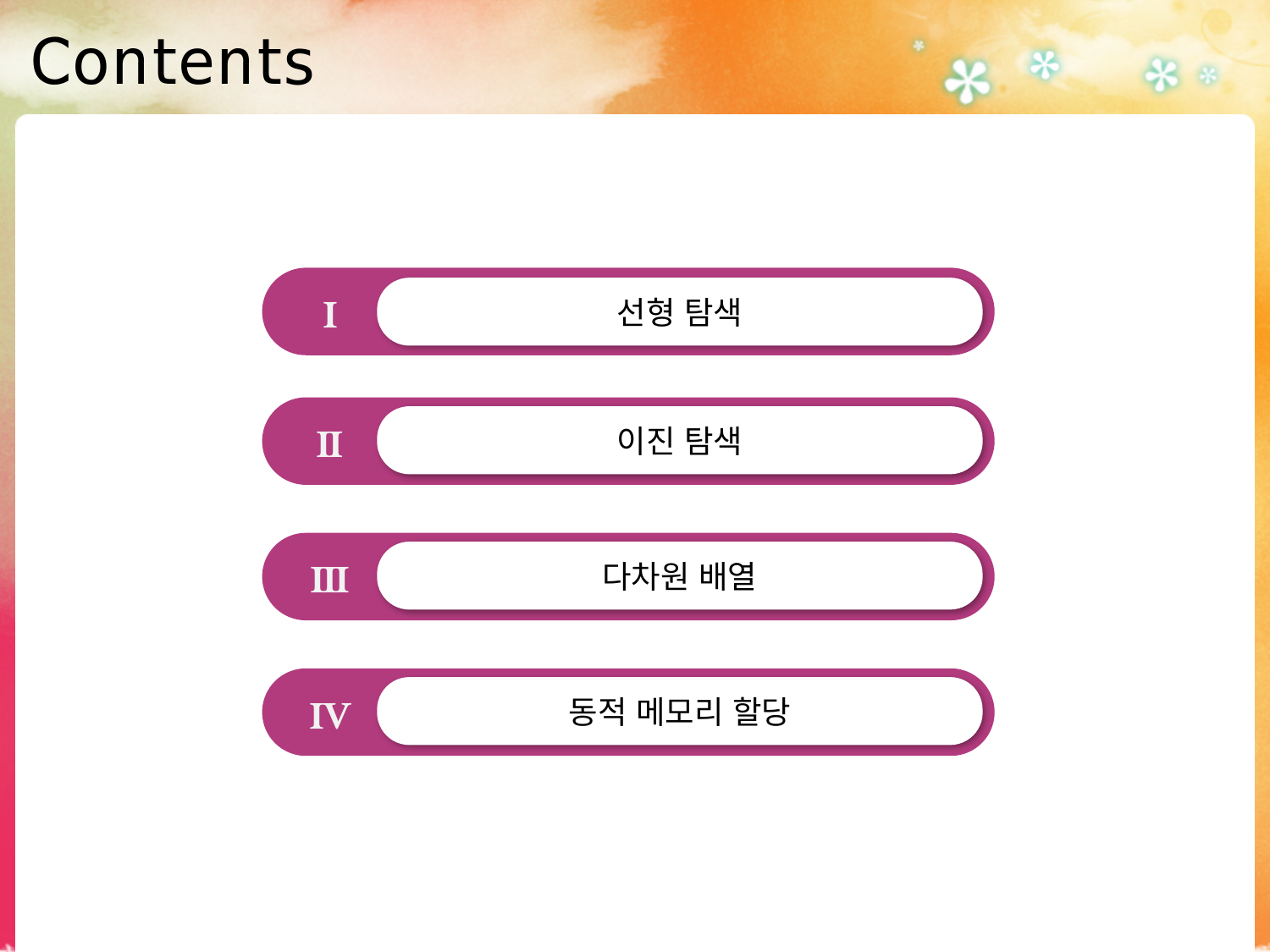

# Contents

선형 탐색
Ⅰ

이진 탐색
Ⅱ

다차원 배열
Ⅲ

동적 메모리 할당
Ⅳ